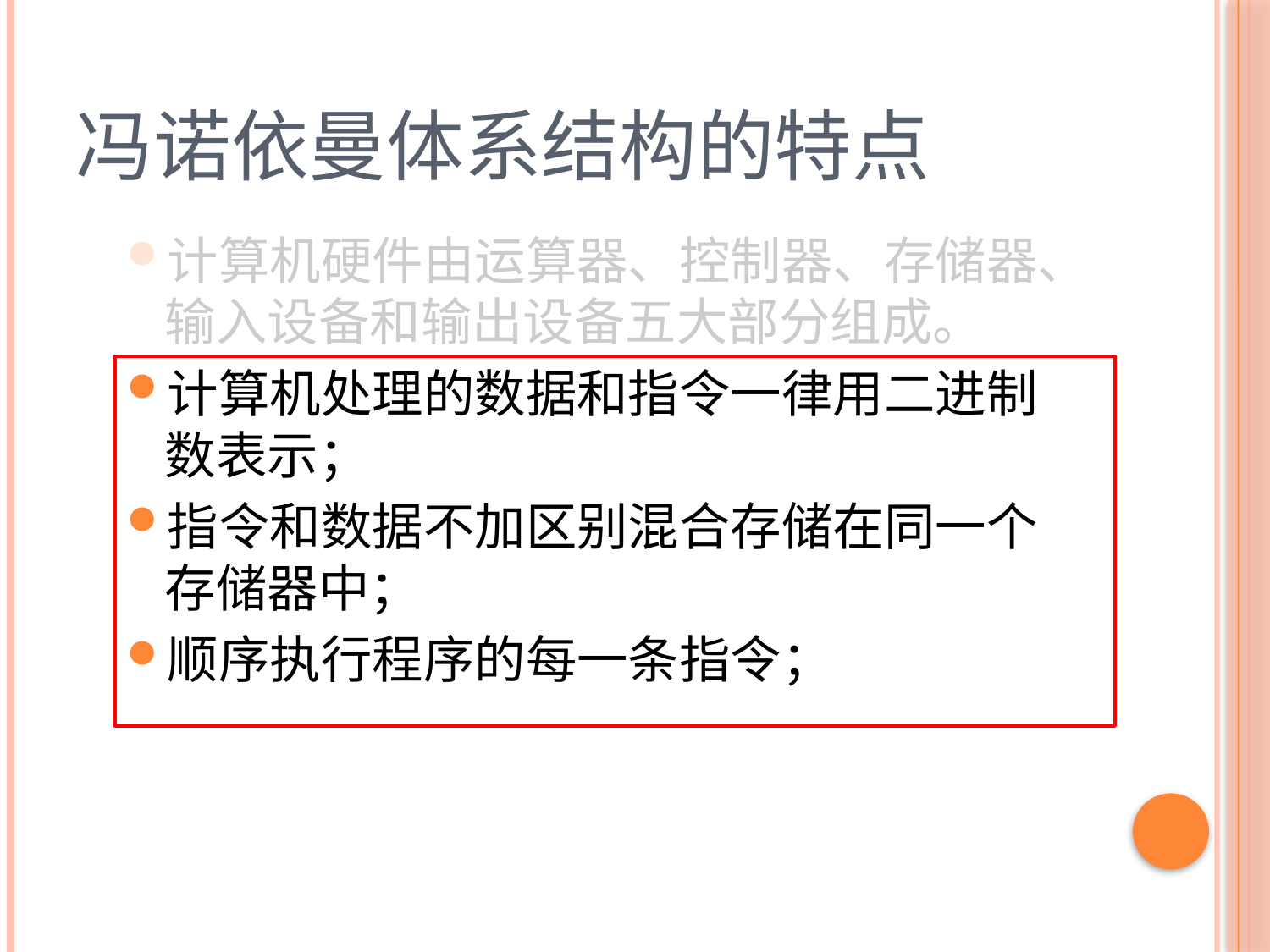

# 冯诺依曼体系结构的特点
计算机硬件由运算器、控制器、存储器、输入设备和输出设备五大部分组成。
计算机处理的数据和指令一律用二进制数表示；
指令和数据不加区别混合存储在同一个存储器中；
顺序执行程序的每一条指令；